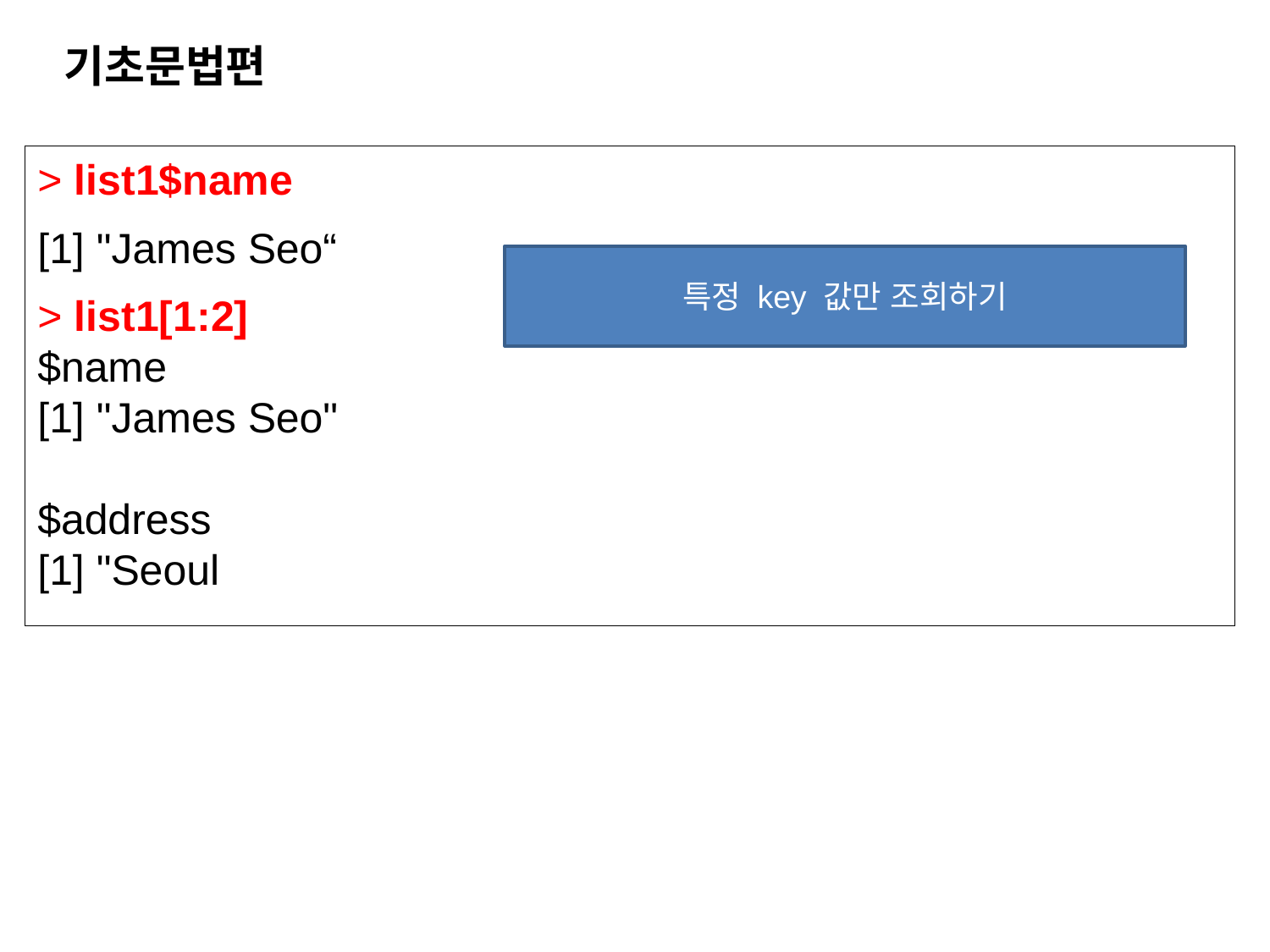

기초문법편
> list1$name
[1] "James Seo“
> list1[1:2]
$name
[1] "James Seo"

$address
[1] "Seoul
특정 key 값만 조회하기